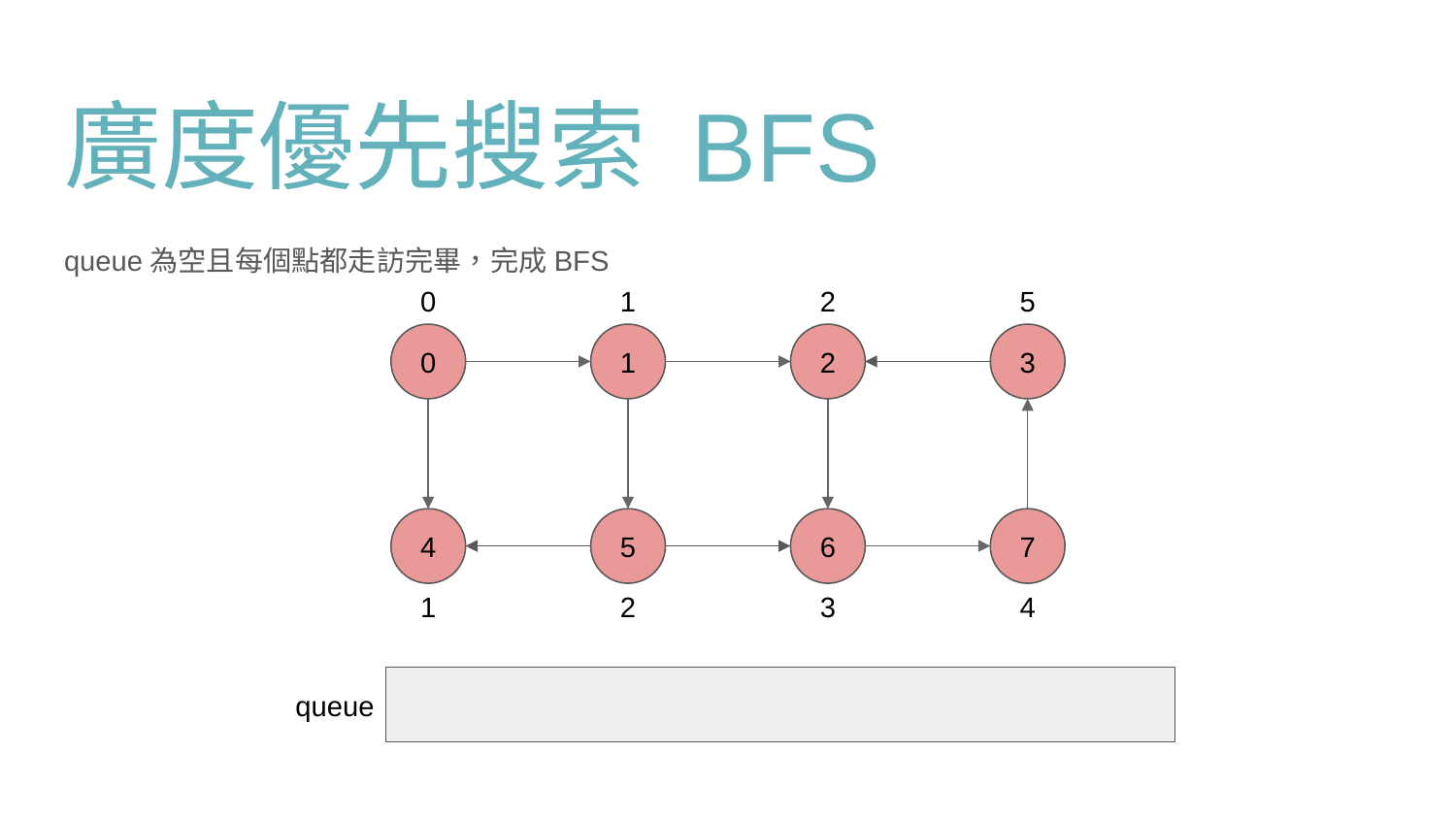

# 廣度優先搜索 BFS
queue為空且每個點都走訪完畢，完成BFS
5
0
1
2
0
1
2
3
4
5
6
7
4
1
2
3

queue